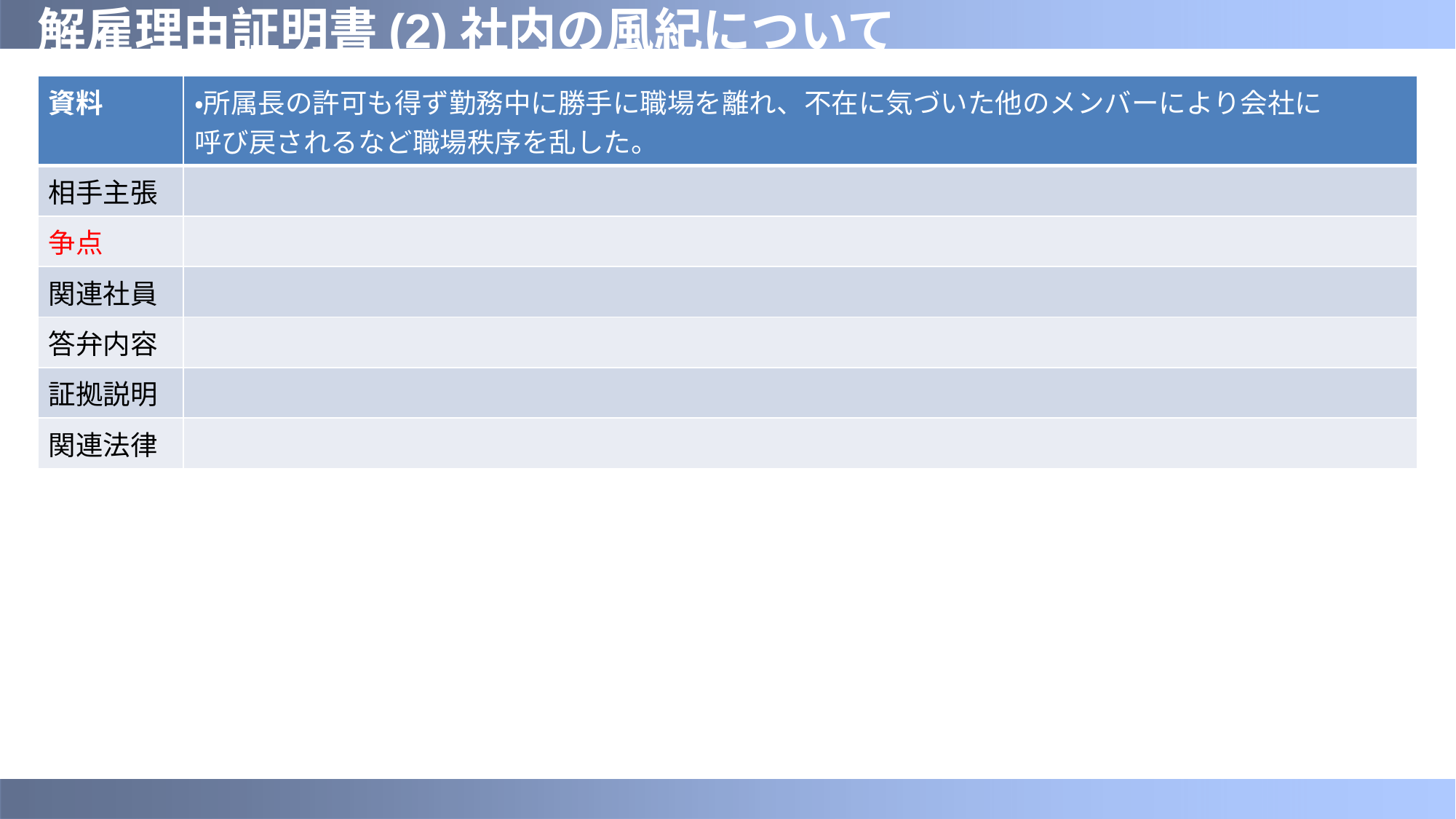

# 解雇理由証明書(2)社内の風紀について
| 資料 | ・所属長の許可も得ず勤務中に勝手に職場を離れ、不在に気づいた他のメンバーにより会社に 呼び戻されるなど職場秩序を乱した。 |
| --- | --- |
| 相手主張 |  |
| 争点 |  |
| 関連社員 |  |
| 答弁内容 |  |
| 証拠説明 |  |
| 関連法律 |  |